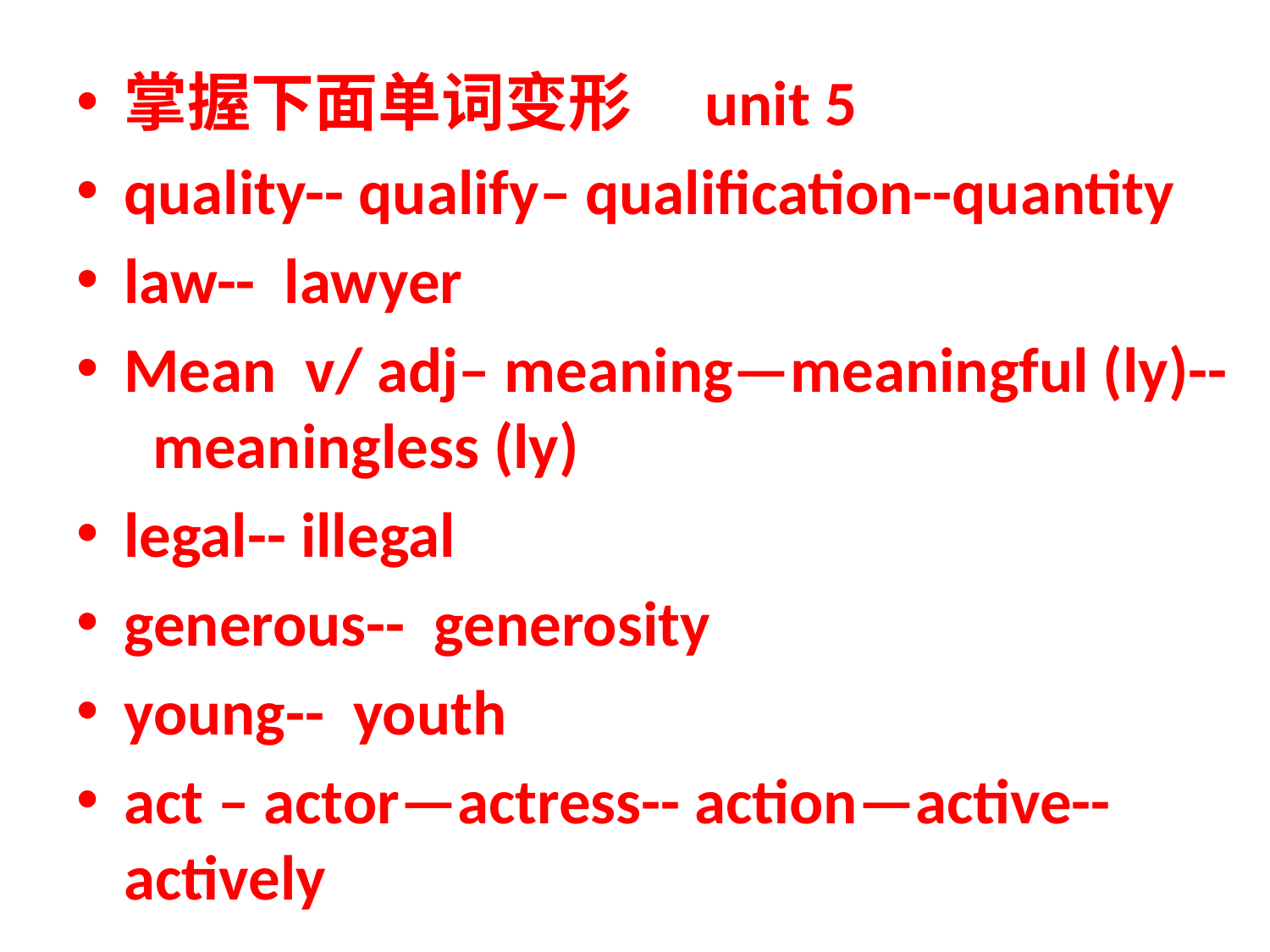

掌握下面单词变形    unit 5
quality-- qualify– qualification--quantity
law--  lawyer
Mean  v/ adj– meaning—meaningful (ly)--   meaningless (ly)
legal-- illegal
generous--  generosity
young--  youth
act – actor—actress-- action—active--actively